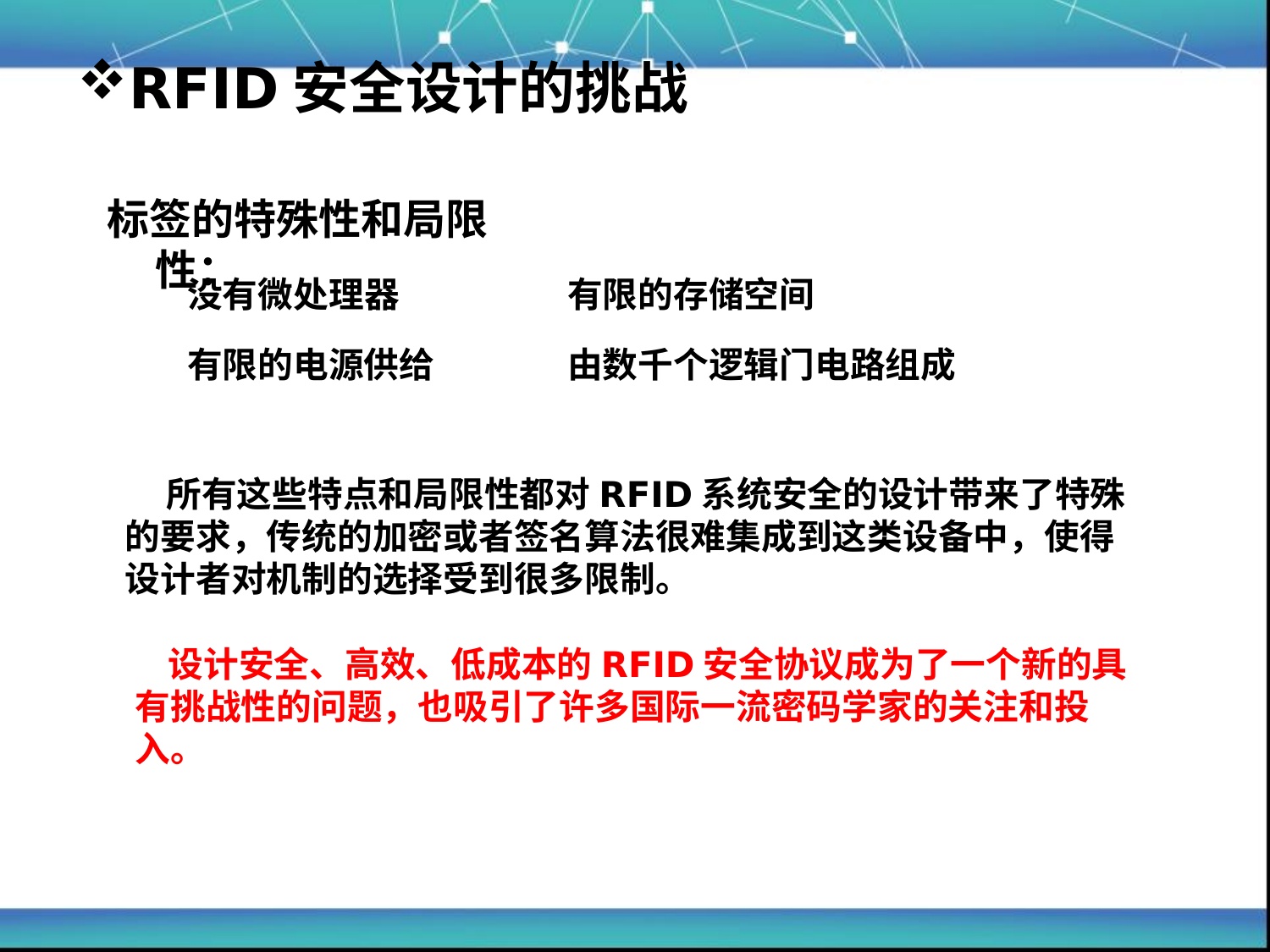

RFID安全设计的挑战
标签的特殊性和局限性：
没有微处理器
有限的存储空间
有限的电源供给
由数千个逻辑门电路组成
          所有这些特点和局限性都对RFID系统安全的设计带来了特殊的要求，传统的加密或者签名算法很难集成到这类设备中，使得设计者对机制的选择受到很多限制。
         设计安全、高效、低成本的RFID安全协议成为了一个新的具有挑战性的问题，也吸引了许多国际一流密码学家的关注和投入。